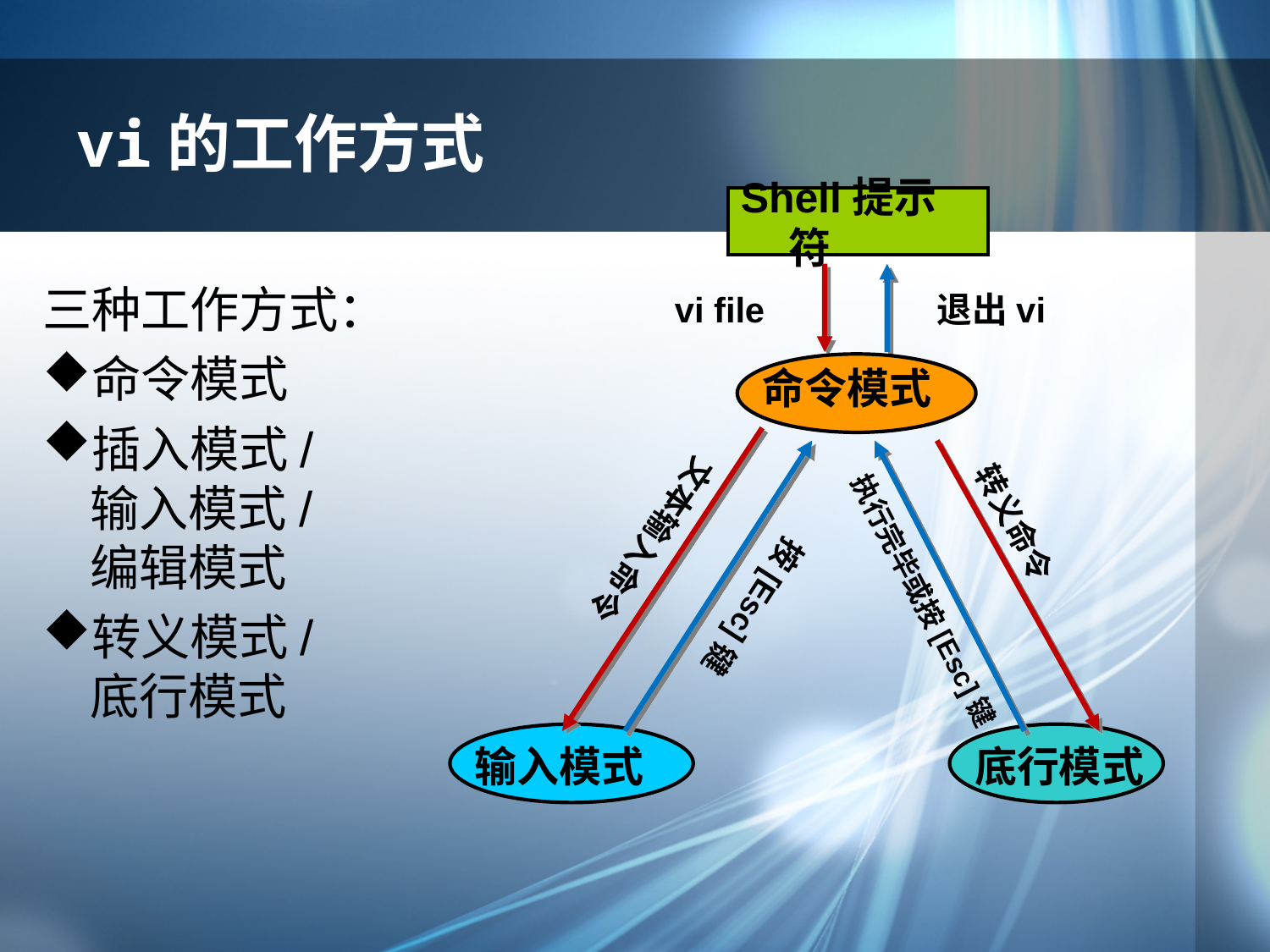

# vi的工作方式
Shell提示符

vi file
退出vi

命令模式

文本输入命令

按[Esc]键

执行完毕或按[Esc]键

转义命令

输入模式

底行模式
三种工作方式：
命令模式
插入模式/
输入模式/
编辑模式
转义模式/
底行模式